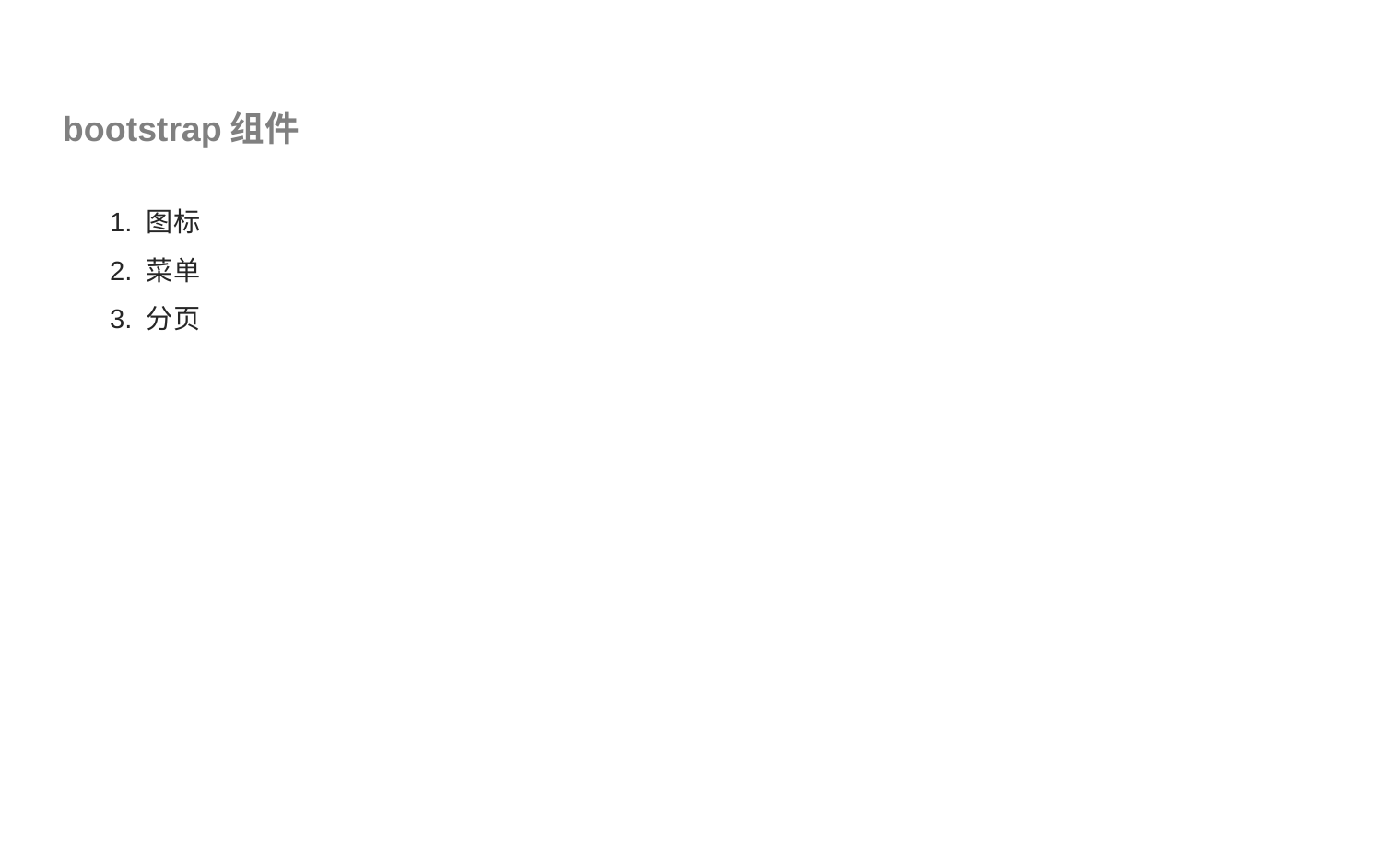

bootstrap组件
1. 图标
2. 菜单
3. 分页